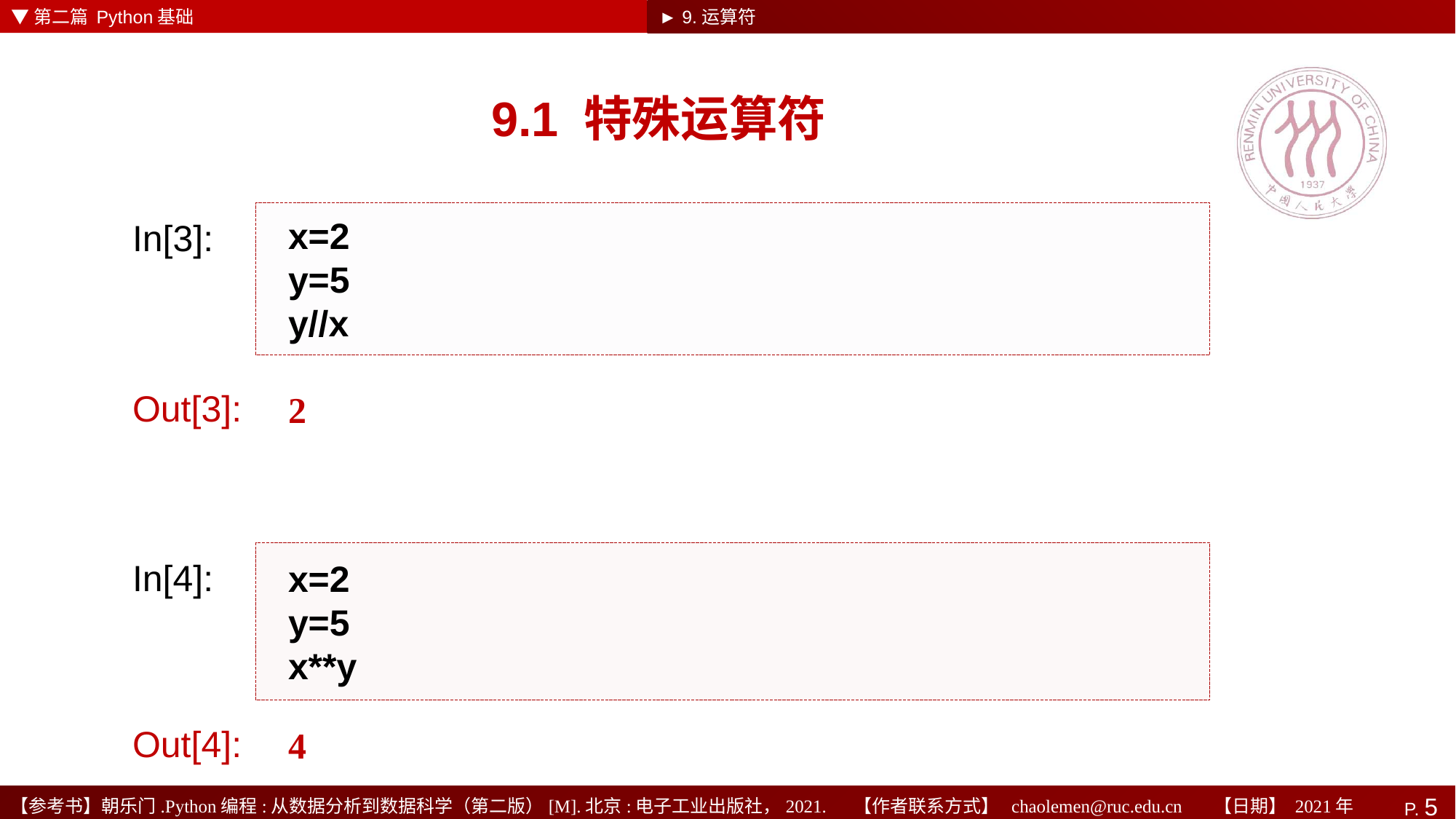

▼第二篇 Python基础
► 9.运算符
# 9.1 特殊运算符
x=2
y=5
y//x
In[3]:
2
Out[3]:
x=2
y=5
x**y
In[4]:
4
Out[4]: